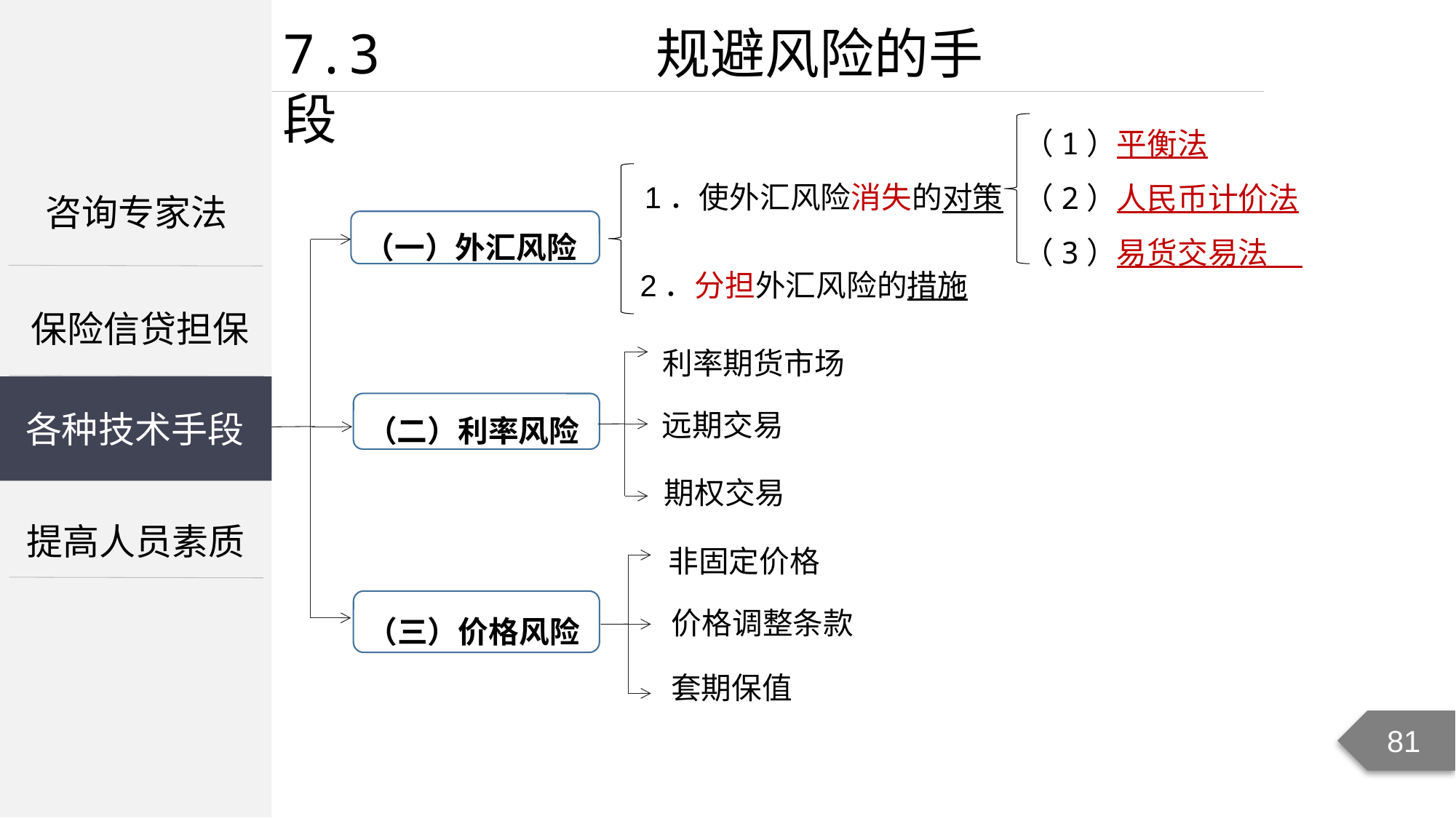

7.3        规避风险的手段
（1）平衡法
（2）人民币计价法
（3）易货交易法

1．使外汇风险消失的对策
咨询专家法

（一）外汇风险

2．分担外汇风险的措施
保险信贷担保
利率期货市场

各种技术手段

（二）利率风险
远期交易
期权交易
提高人员素质
非固定价格

（三）价格风险
价格调整条款
套期保值
81